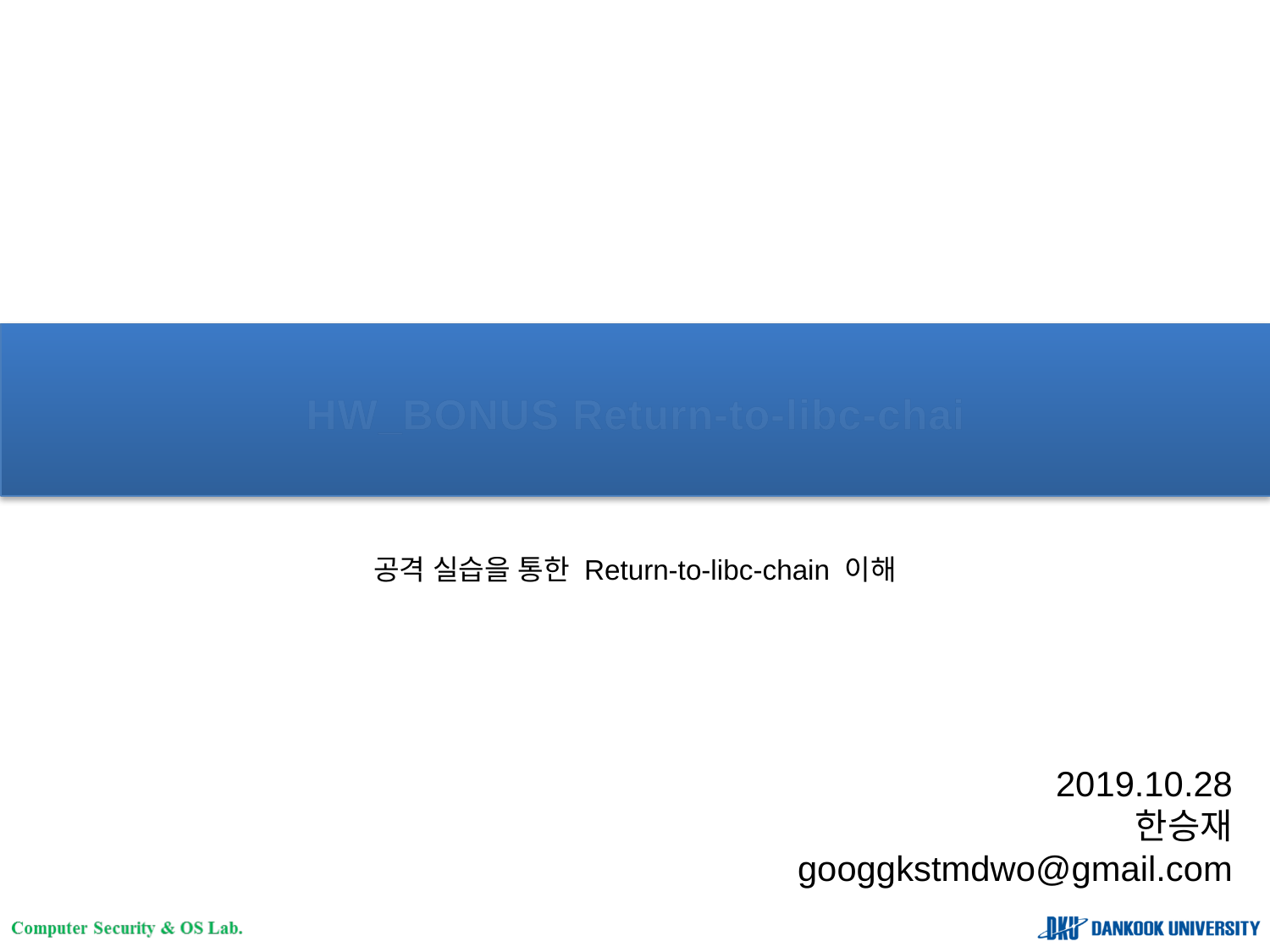

# HW_BONUS Return-to-libc-chain
공격 실습을 통한 Return-to-libc-chain 이해
2019.10.28
한승재
googgkstmdwo@gmail.com